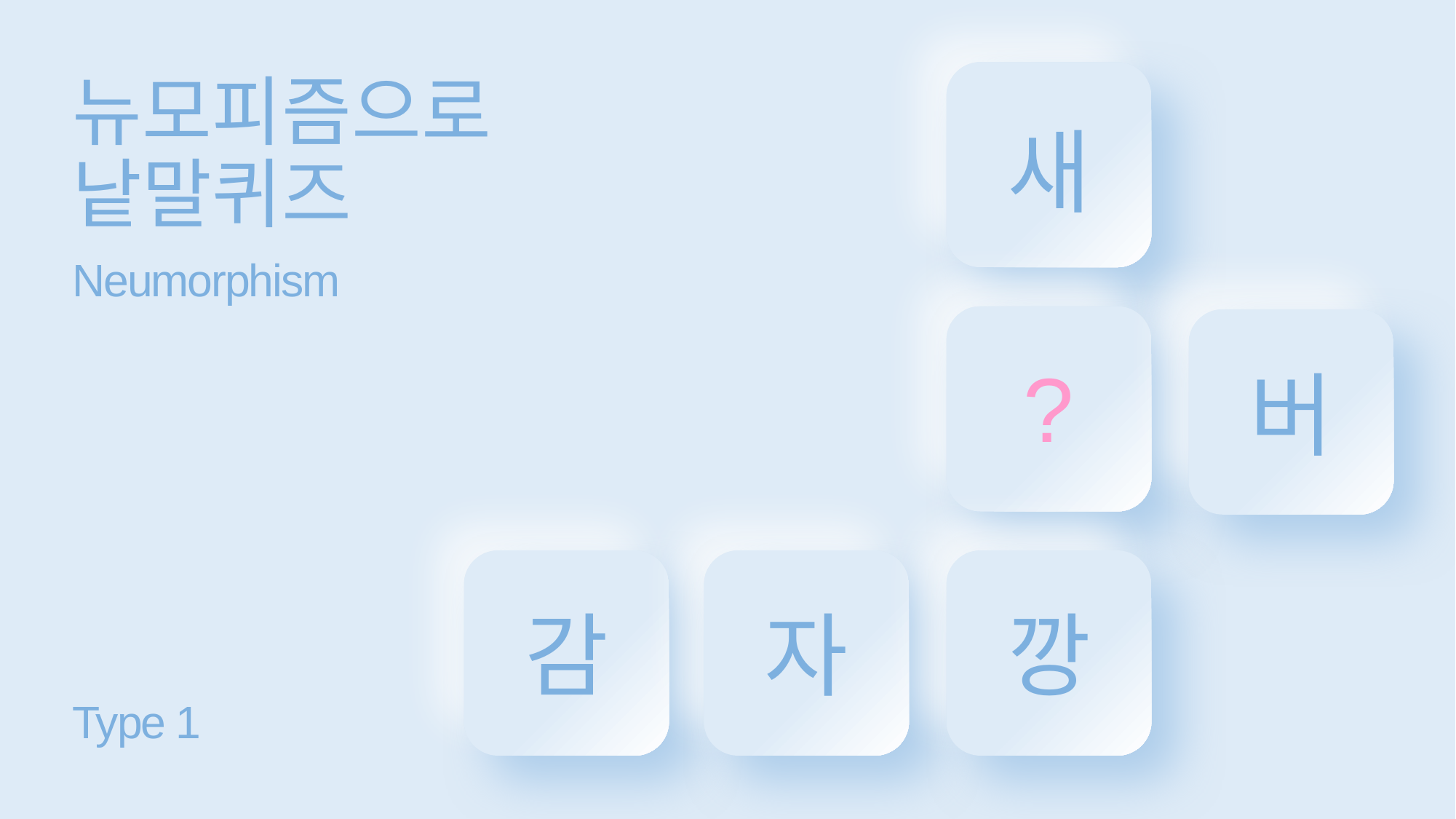

새
뉴모피즘으로
낱말퀴즈
Neumorphism

?

버

감

자

깡
Type 1